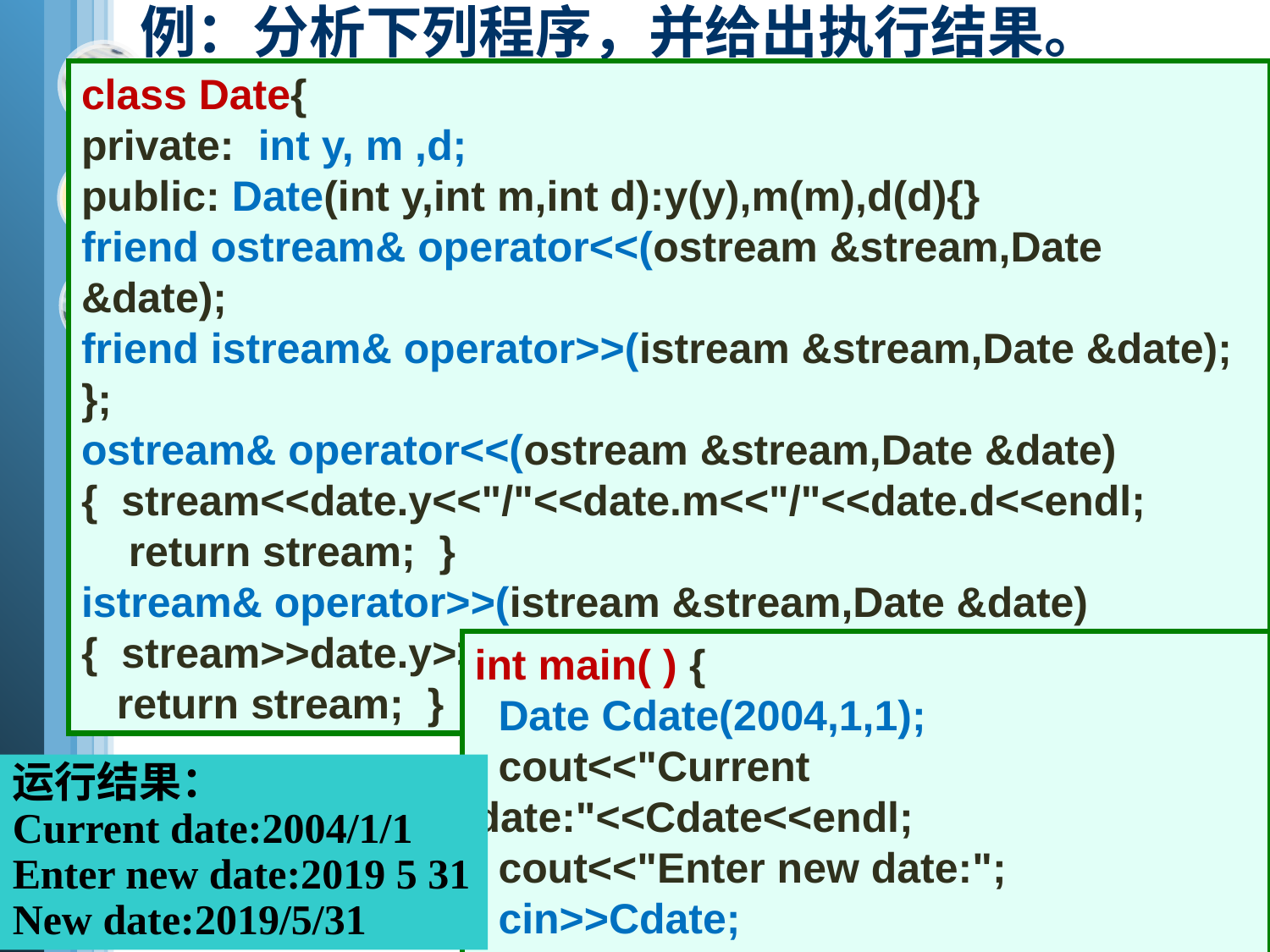

# 例：分析下列程序，并给出执行结果。
class Date{
private:  int y, m ,d;
public: Date(int y,int m,int d):y(y),m(m),d(d){}
friend ostream& operator<<(ostream &stream,Date &date);
friend istream& operator>>(istream &stream,Date &date);
};
ostream& operator<<(ostream &stream,Date &date)
{  stream<<date.y<<"/"<<date.m<<"/"<<date.d<<endl;
    return stream;  }
istream& operator>>(istream &stream,Date &date)
{  stream>>date.y>>date.m>>date.d;
   return stream;  }
int main( ) {
  Date Cdate(2004,1,1);
  cout<<"Current date:"<<Cdate<<endl;
  cout<<"Enter new date:";
  cin>>Cdate;
  cout<<"New date:"<<Cdate<<endl; }
运行结果：
Current date:2004/1/1
Enter new date:2019 5 31
New date:2019/5/31